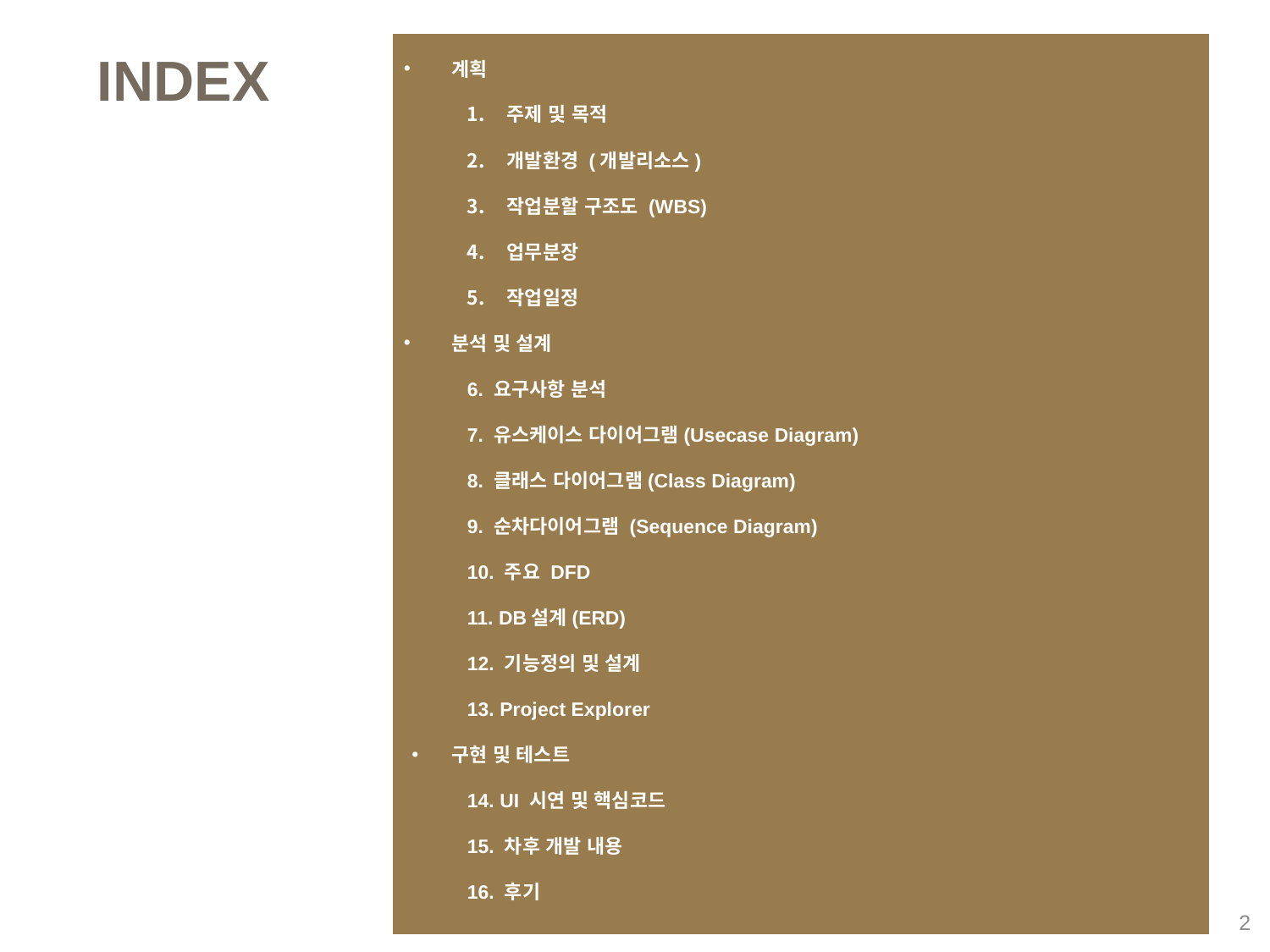

계획
주제 및 목적
개발환경 (개발리소스)
작업분할 구조도 (WBS)
업무분장
작업일정
분석 및 설계
6. 요구사항 분석
7. 유스케이스 다이어그램(Usecase Diagram)
8. 클래스 다이어그램(Class Diagram)
9. 순차다이어그램 (Sequence Diagram)
10. 주요 DFD
11. DB설계(ERD)
12. 기능정의 및 설계
13. Project Explorer
구현 및 테스트
14. UI 시연 및 핵심코드
15. 차후 개발 내용
16. 후기
INDEX
2